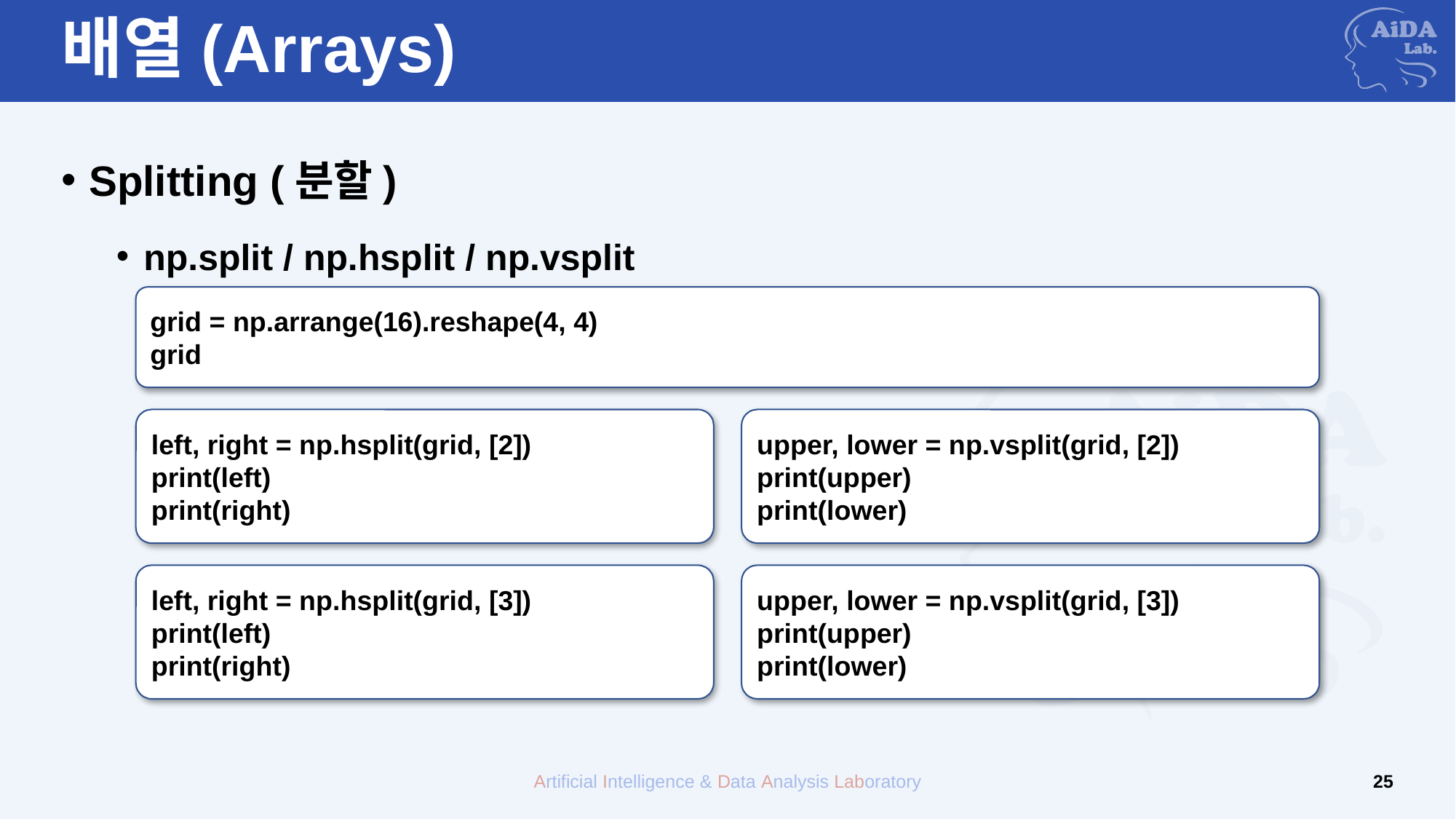

# 배열(Arrays)
Splitting (분할)
np.split / np.hsplit / np.vsplit
grid = np.arrange(16).reshape(4, 4)
grid
left, right = np.hsplit(grid, [2])
print(left)
print(right)
upper, lower = np.vsplit(grid, [2])
print(upper)
print(lower)
left, right = np.hsplit(grid, [3])
print(left)
print(right)
upper, lower = np.vsplit(grid, [3])
print(upper)
print(lower)
Artificial Intelligence & Data Analysis Laboratory
25